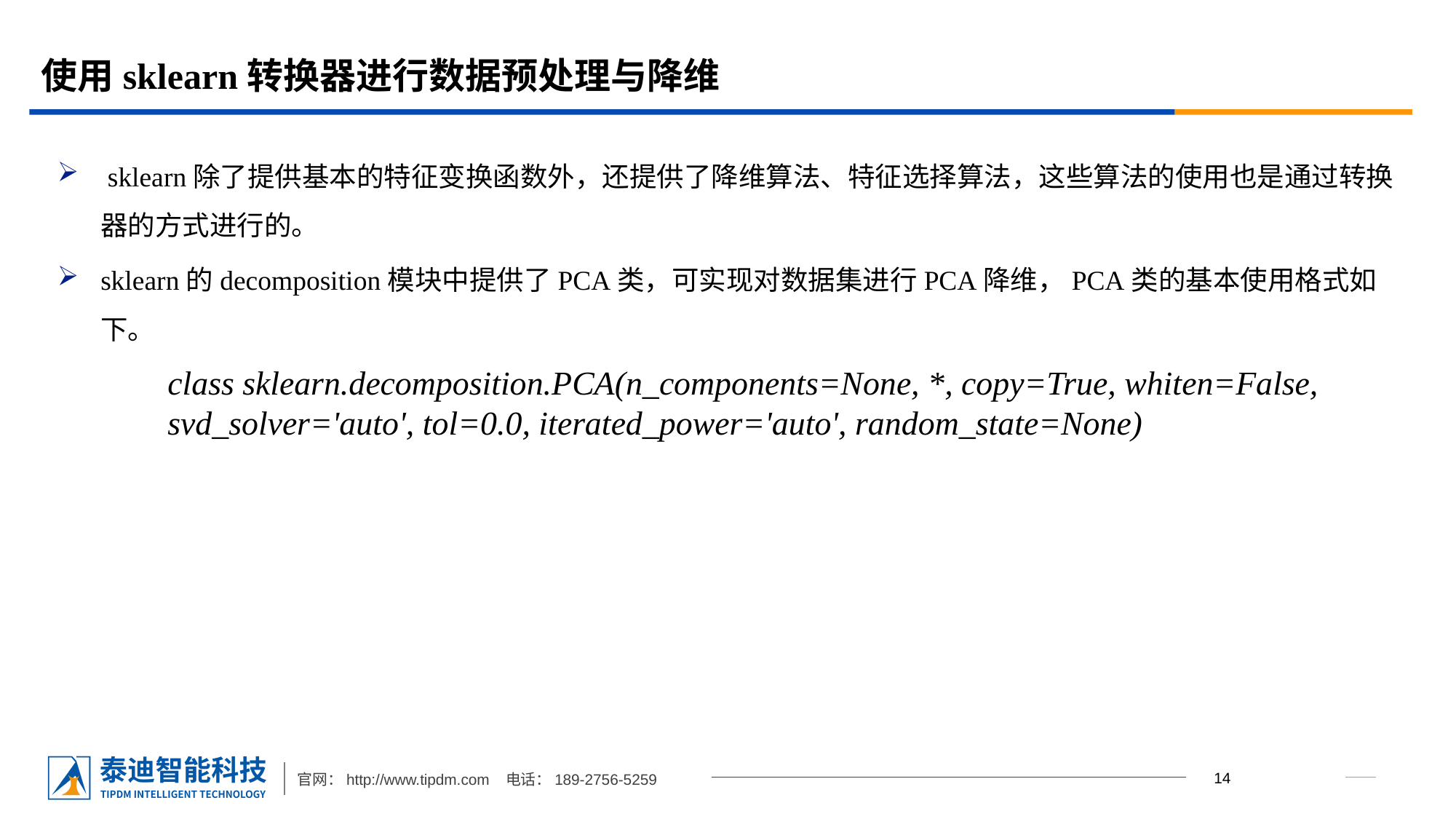

# 使用sklearn转换器进行数据预处理与降维
 sklearn除了提供基本的特征变换函数外，还提供了降维算法、特征选择算法，这些算法的使用也是通过转换器的方式进行的。
sklearn的decomposition模块中提供了PCA类，可实现对数据集进行PCA降维，PCA类的基本使用格式如下。

class sklearn.decomposition.PCA(n_components=None, *, copy=True, whiten=False, svd_solver='auto', tol=0.0, iterated_power='auto', random_state=None)